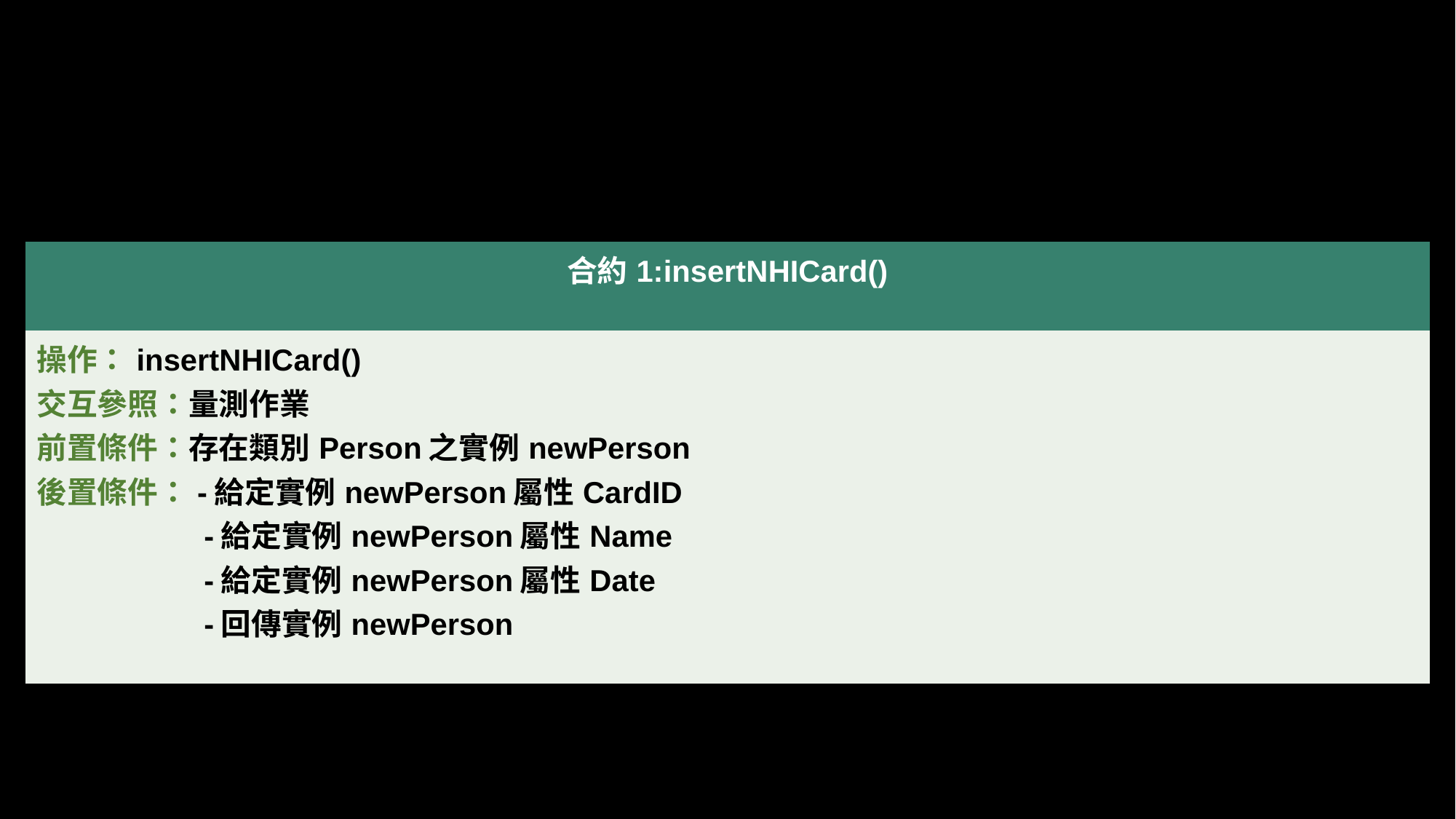

| 合約1:insertNHICard() |
| --- |
| 操作：insertNHICard() 交互參照：量測作業 前置條件：存在類別Person之實例newPerson 後置條件：-給定實例newPerson屬性CardID -給定實例newPerson屬性Name -給定實例newPerson屬性Date -回傳實例newPerson |